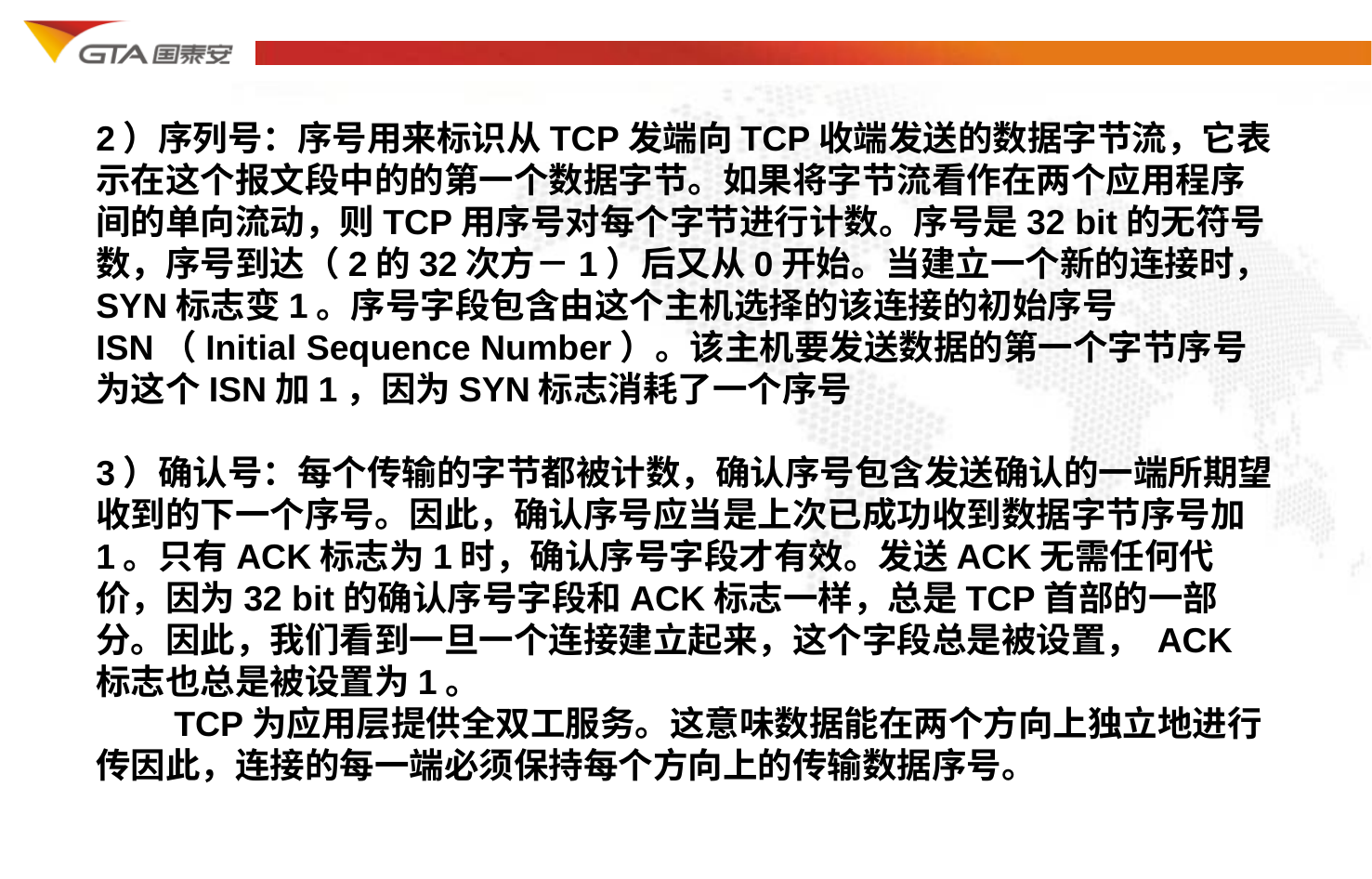

2）序列号：序号用来标识从TCP发端向TCP收端发送的数据字节流，它表示在这个报文段中的的第一个数据字节。如果将字节流看作在两个应用程序间的单向流动，则TCP用序号对每个字节进行计数。序号是32 bit的无符号数，序号到达（2的32次方－1）后又从0开始。当建立一个新的连接时， SYN标志变1。序号字段包含由这个主机选择的该连接的初始序号ISN（Initial Sequence Number）。该主机要发送数据的第一个字节序号为这个ISN加1，因为SYN标志消耗了一个序号

3）确认号：每个传输的字节都被计数，确认序号包含发送确认的一端所期望收到的下一个序号。因此，确认序号应当是上次已成功收到数据字节序号加1。只有ACK标志为1时，确认序号字段才有效。发送ACK无需任何代价，因为32 bit的确认序号字段和ACK标志一样，总是TCP首部的一部分。因此，我们看到一旦一个连接建立起来，这个字段总是被设置， ACK标志也总是被设置为1。
        TCP为应用层提供全双工服务。这意味数据能在两个方向上独立地进行传因此，连接的每一端必须保持每个方向上的传输数据序号。